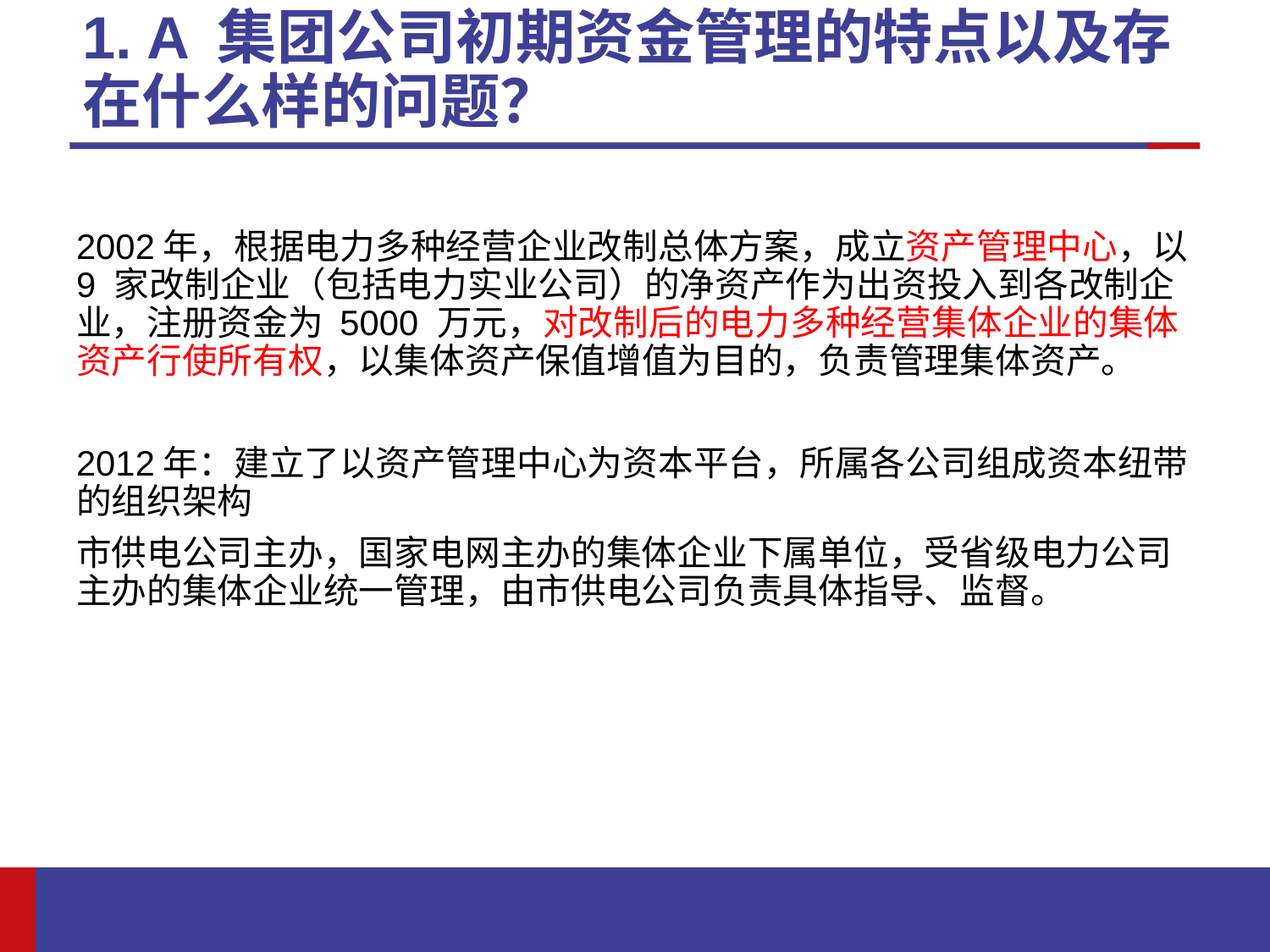

# 1. A 集团公司初期资金管理的特点以及存在什么样的问题？
2002年，根据电力多种经营企业改制总体方案，成立资产管理中心，以 9 家改制企业（包括电力实业公司）的净资产作为出资投入到各改制企业，注册资金为 5000 万元，对改制后的电力多种经营集体企业的集体资产行使所有权，以集体资产保值增值为目的，负责管理集体资产。

2012年：建立了以资产管理中心为资本平台，所属各公司组成资本纽带的组织架构
市供电公司主办，国家电网主办的集体企业下属单位，受省级电力公司主办的集体企业统一管理，由市供电公司负责具体指导、监督。